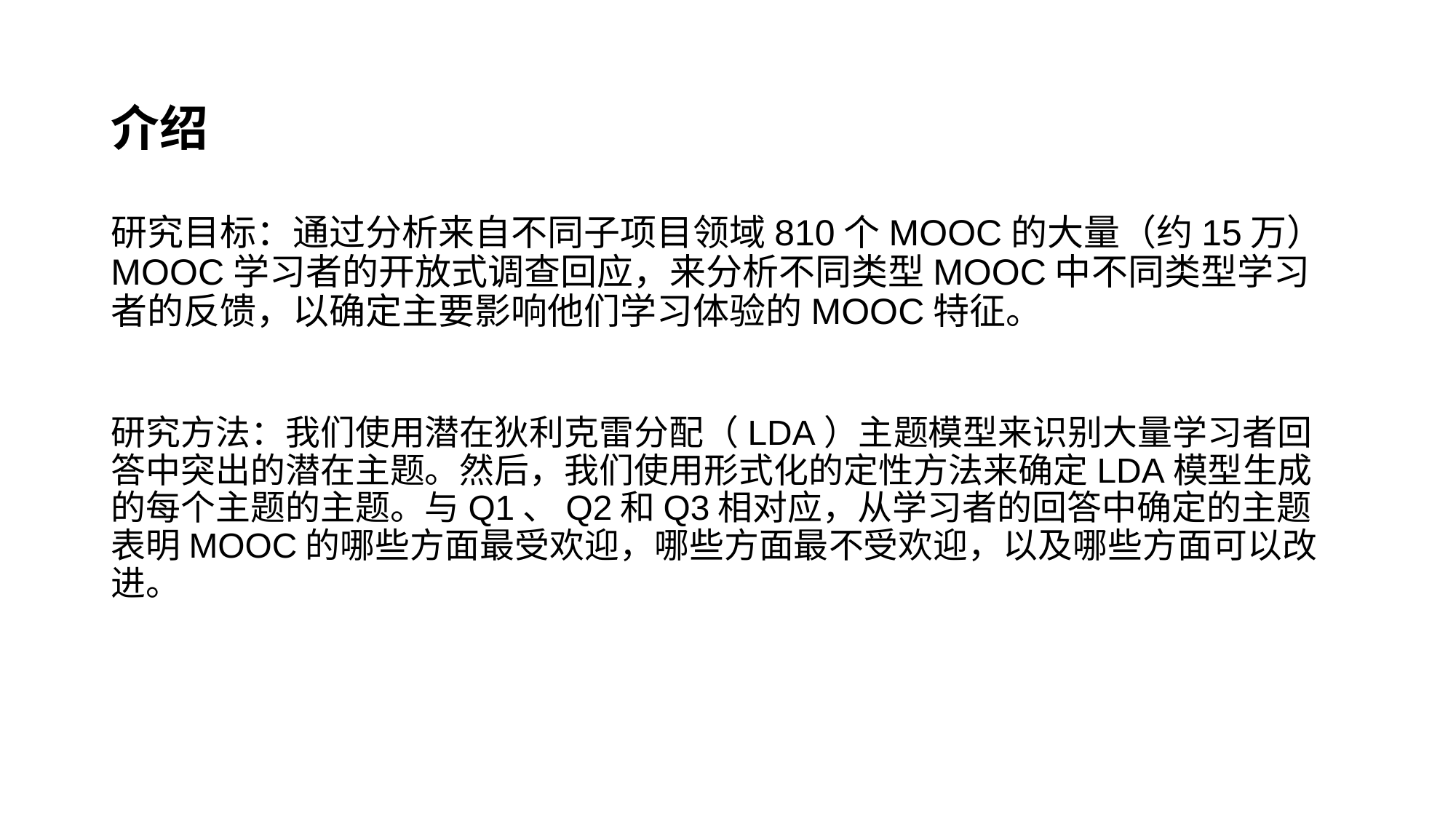

介绍
# 研究目标：通过分析来自不同子项目领域810个MOOC的大量（约15万）MOOC学习者的开放式调查回应，来分析不同类型MOOC中不同类型学习者的反馈，以确定主要影响他们学习体验的MOOC特征。
研究方法：我们使用潜在狄利克雷分配（LDA）主题模型来识别大量学习者回答中突出的潜在主题。然后，我们使用形式化的定性方法来确定LDA模型生成的每个主题的主题。与Q1、Q2和Q3相对应，从学习者的回答中确定的主题表明MOOC的哪些方面最受欢迎，哪些方面最不受欢迎，以及哪些方面可以改进。